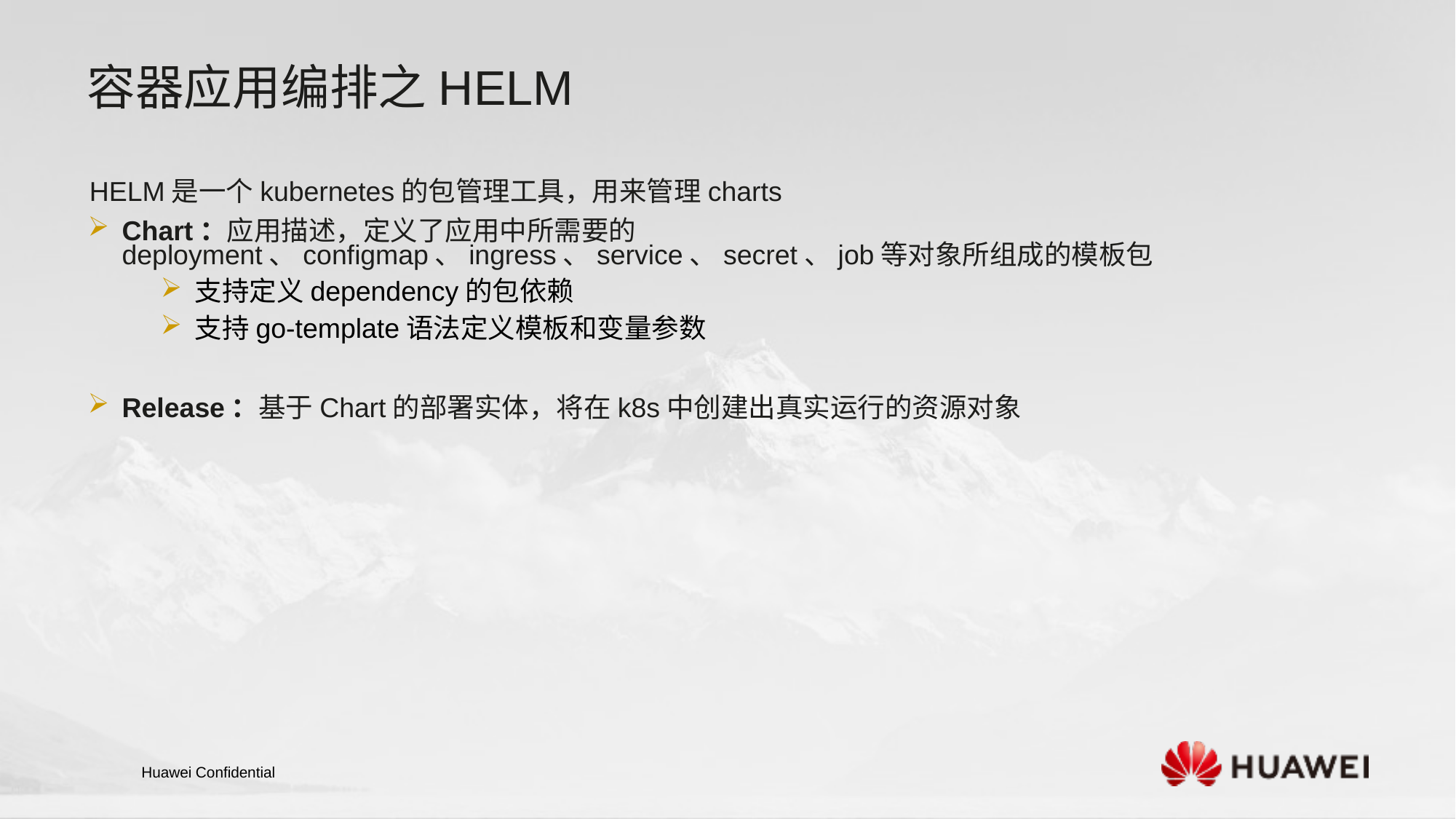

容器应用编排之HELM
HELM是一个kubernetes的包管理工具，用来管理charts
Chart：应用描述，定义了应用中所需要的deployment、configmap、ingress、service、secret、job等对象所组成的模板包
支持定义dependency的包依赖
支持go-template语法定义模板和变量参数

Release：基于Chart的部署实体，将在k8s中创建出真实运行的资源对象